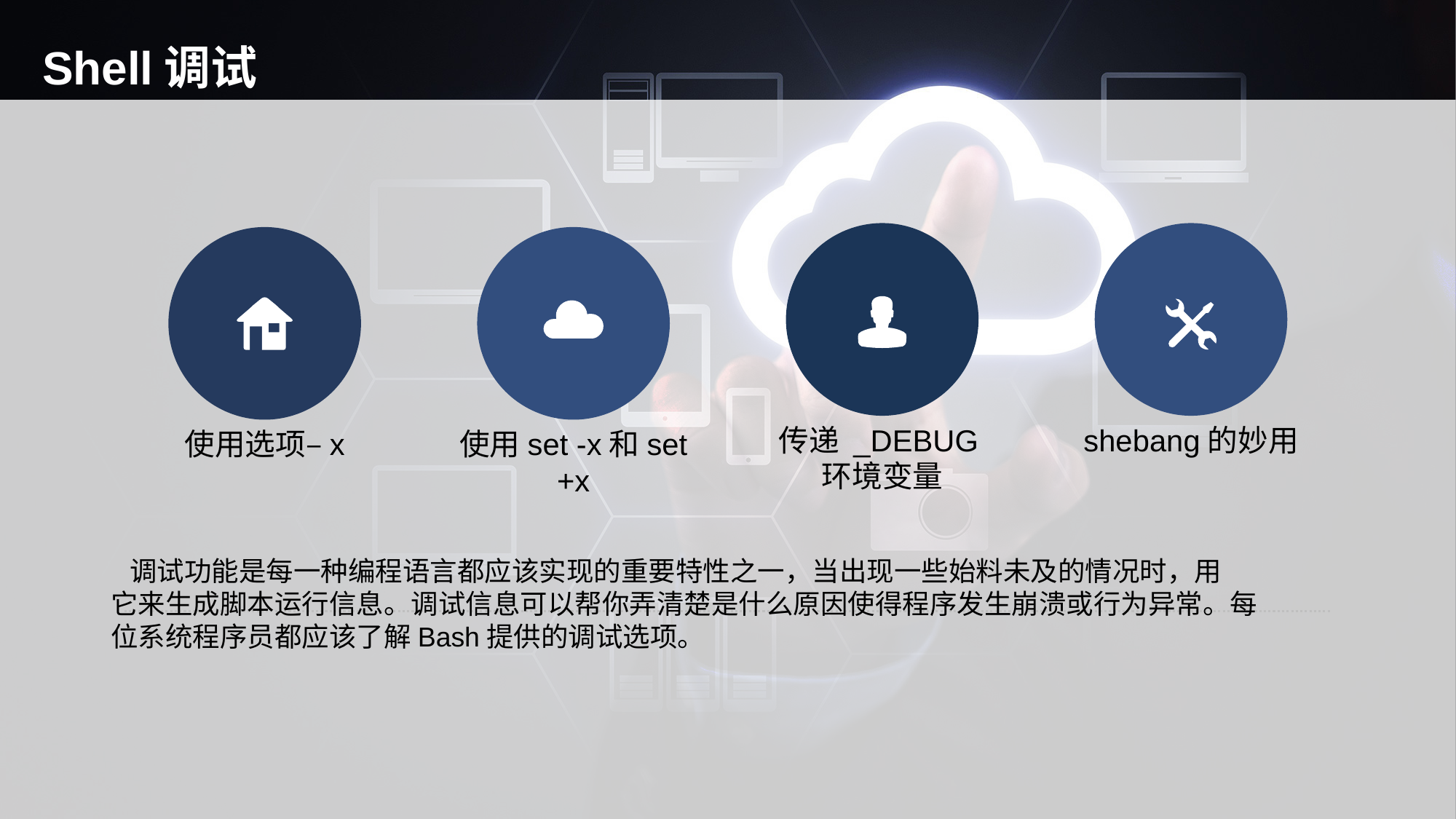

# Shell调试

传递 _DEBUG环境变量

shebang的妙用

使用选项–x

使用set -x和set +x

  调试功能是每一种编程语言都应该实现的重要特性之一，当出现一些始料未及的情况时，用
它来生成脚本运行信息。调试信息可以帮你弄清楚是什么原因使得程序发生崩溃或行为异常。每
位系统程序员都应该了解Bash提供的调试选项。